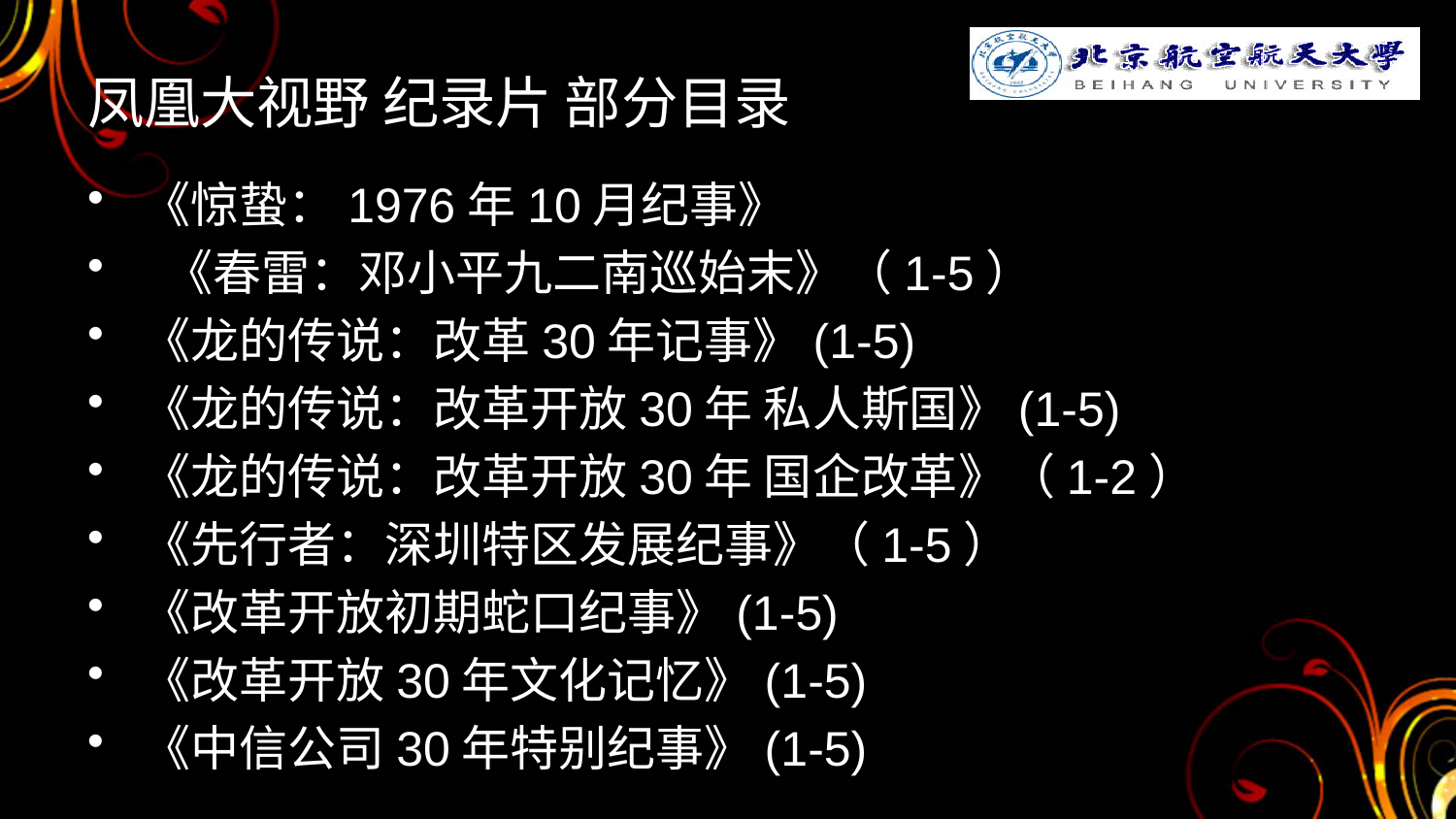

# 凤凰大视野 纪录片 部分目录
《惊蛰：1976年10月纪事》
 《春雷：邓小平九二南巡始末》（1-5）
《龙的传说：改革30年记事》(1-5)
《龙的传说：改革开放30年 私人斯国》(1-5)
《龙的传说：改革开放30年 国企改革》（1-2）
《先行者：深圳特区发展纪事》（1-5）
《改革开放初期蛇口纪事》(1-5)
《改革开放30年文化记忆》(1-5)
《中信公司30年特别纪事》(1-5)